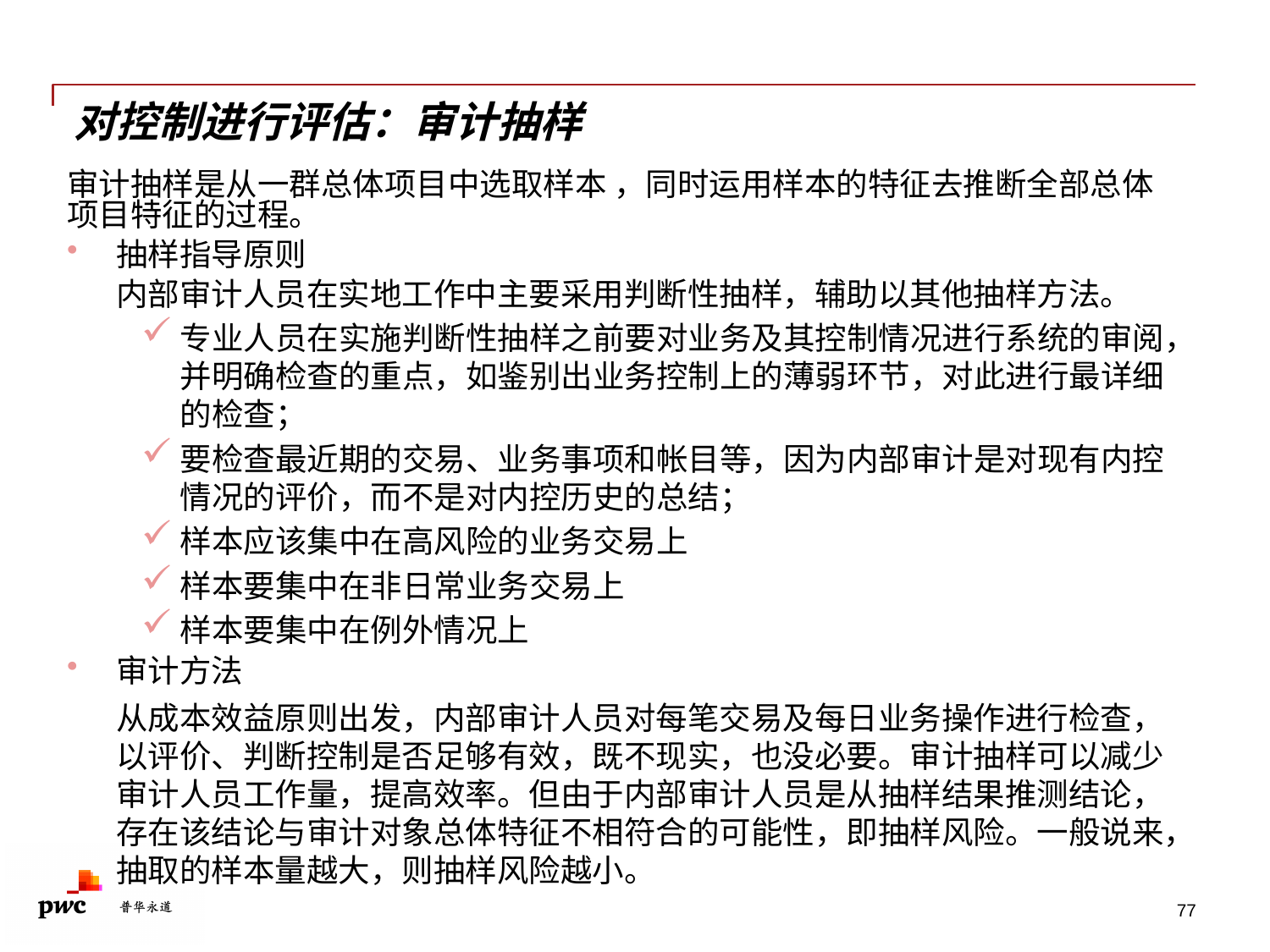

# 对控制进行评估：审计抽样
审计抽样是从一群总体项目中选取样本 ，同时运用样本的特征去推断全部总体项目特征的过程。
抽样指导原则
   	内部审计人员在实地工作中主要采用判断性抽样，辅助以其他抽样方法。
专业人员在实施判断性抽样之前要对业务及其控制情况进行系统的审阅，并明确检查的重点，如鉴别出业务控制上的薄弱环节，对此进行最详细的检查；
要检查最近期的交易、业务事项和帐目等，因为内部审计是对现有内控情况的评价，而不是对内控历史的总结；
样本应该集中在高风险的业务交易上
样本要集中在非日常业务交易上
样本要集中在例外情况上
审计方法
	从成本效益原则出发，内部审计人员对每笔交易及每日业务操作进行检查，以评价、判断控制是否足够有效，既不现实，也没必要。审计抽样可以减少审计人员工作量，提高效率。但由于内部审计人员是从抽样结果推测结论，存在该结论与审计对象总体特征不相符合的可能性，即抽样风险。一般说来，抽取的样本量越大，则抽样风险越小。
77